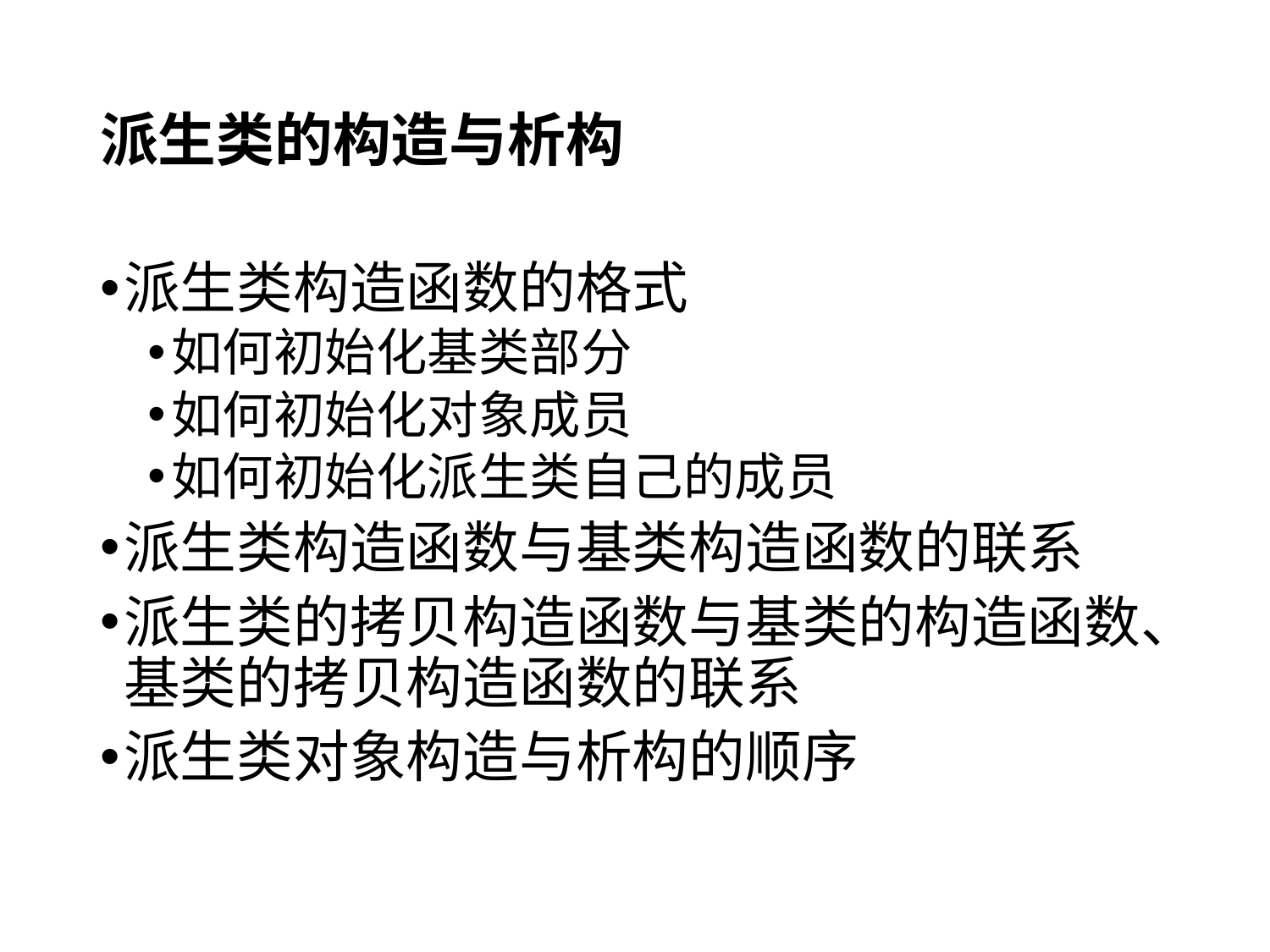

# 派生类的构造与析构
派生类构造函数的格式
如何初始化基类部分
如何初始化对象成员
如何初始化派生类自己的成员
派生类构造函数与基类构造函数的联系
派生类的拷贝构造函数与基类的构造函数、基类的拷贝构造函数的联系
派生类对象构造与析构的顺序